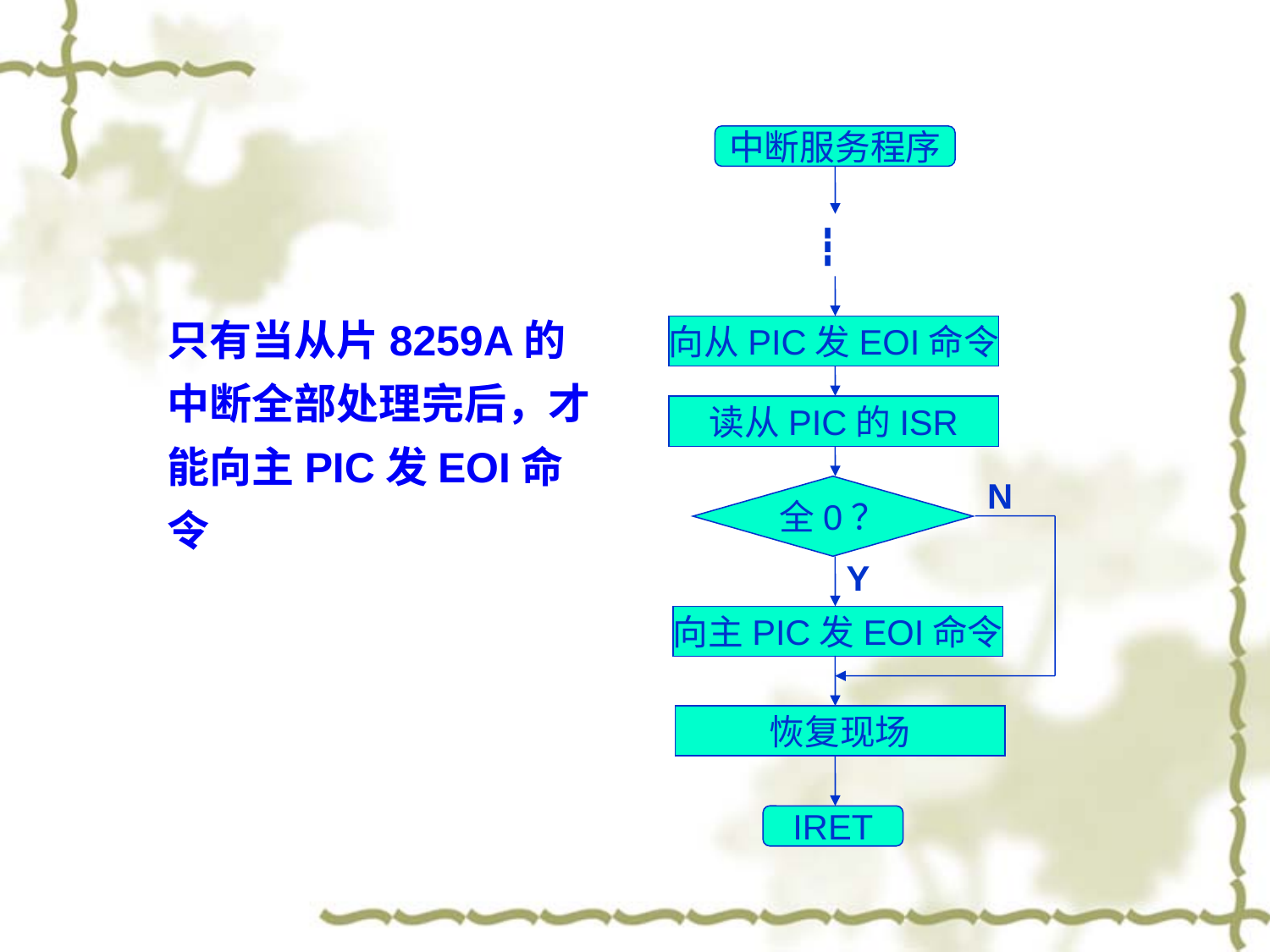

中断服务程序

只有当从片8259A的中断全部处理完后，才能向主PIC发EOI命令
┇

向从PIC发EOI命令

读从PIC的ISR

N
全0？

Y
向主PIC发EOI命令

恢复现场

IRET